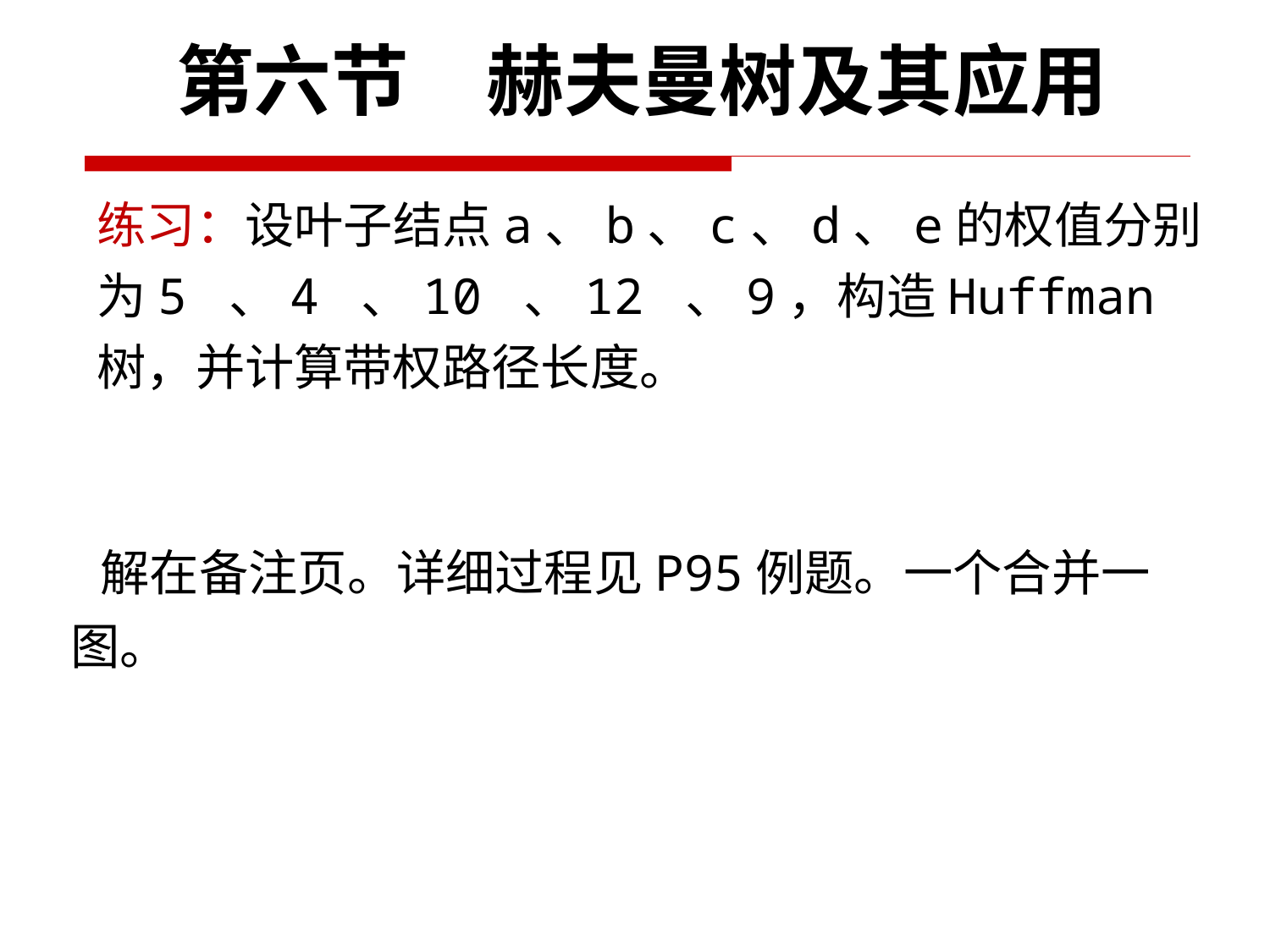

第六节　赫夫曼树及其应用
练习：设叶子结点a、b、c、d、e的权值分别为5 、4 、10 、12 、9，构造Huffman树，并计算带权路径长度。
 解在备注页。详细过程见P95例题。一个合并一图。